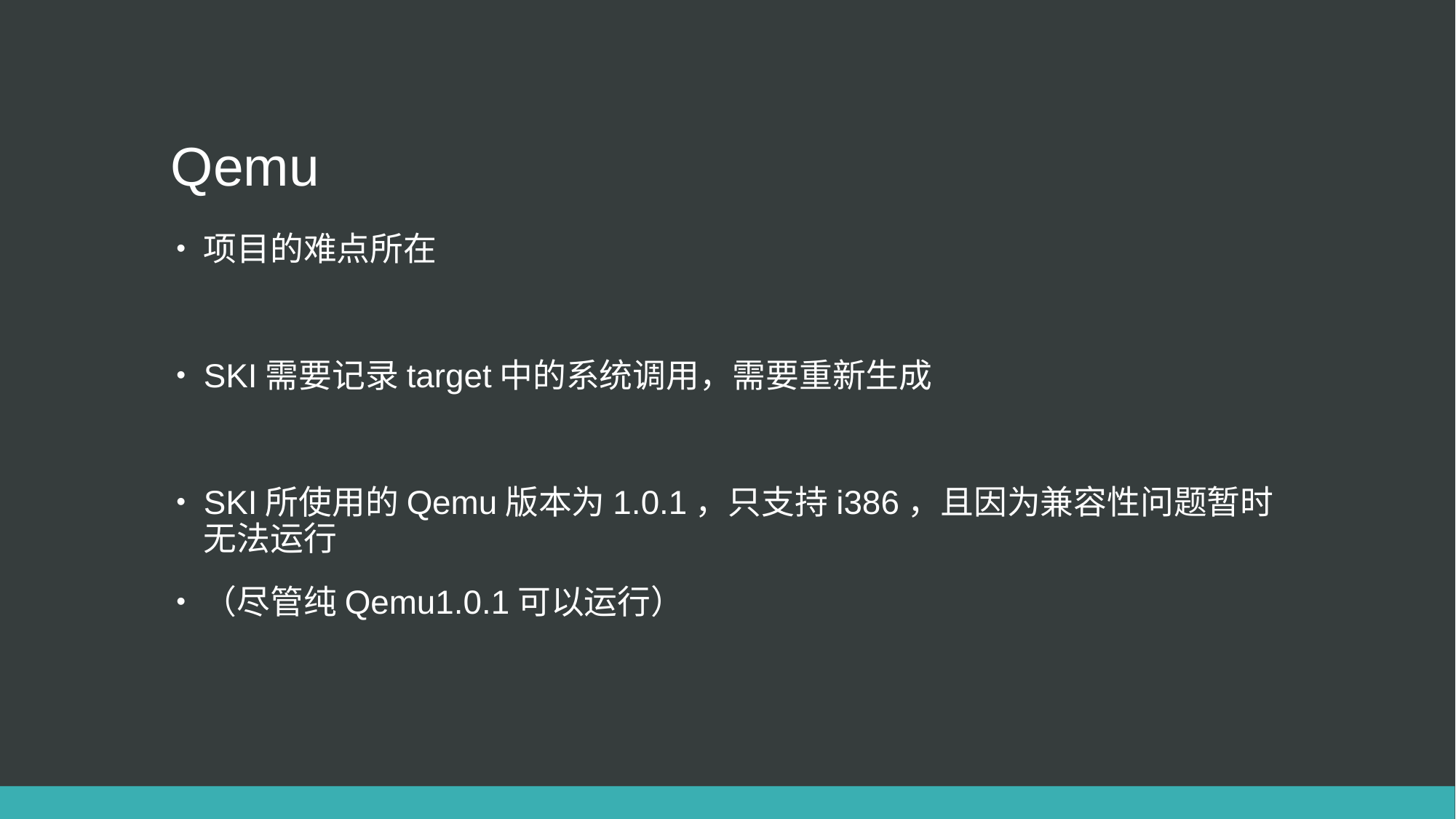

# Qemu
项目的难点所在

SKI需要记录target中的系统调用，需要重新生成

SKI所使用的Qemu版本为1.0.1，只支持i386，且因为兼容性问题暂时无法运行
（尽管纯Qemu1.0.1可以运行）